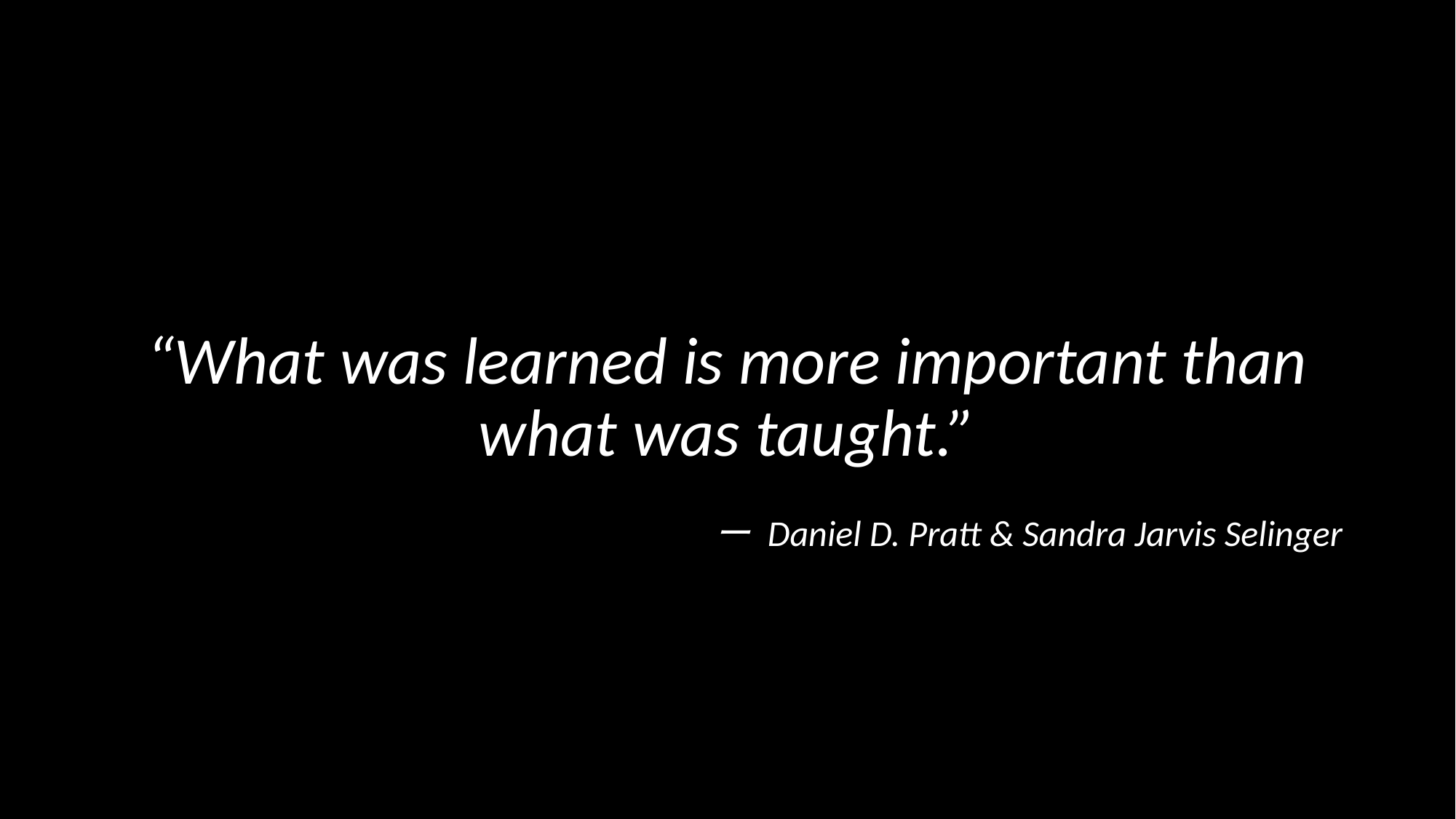

# “What was learned is more important than what was taught.”
ー Daniel D. Pratt & Sandra Jarvis Selinger